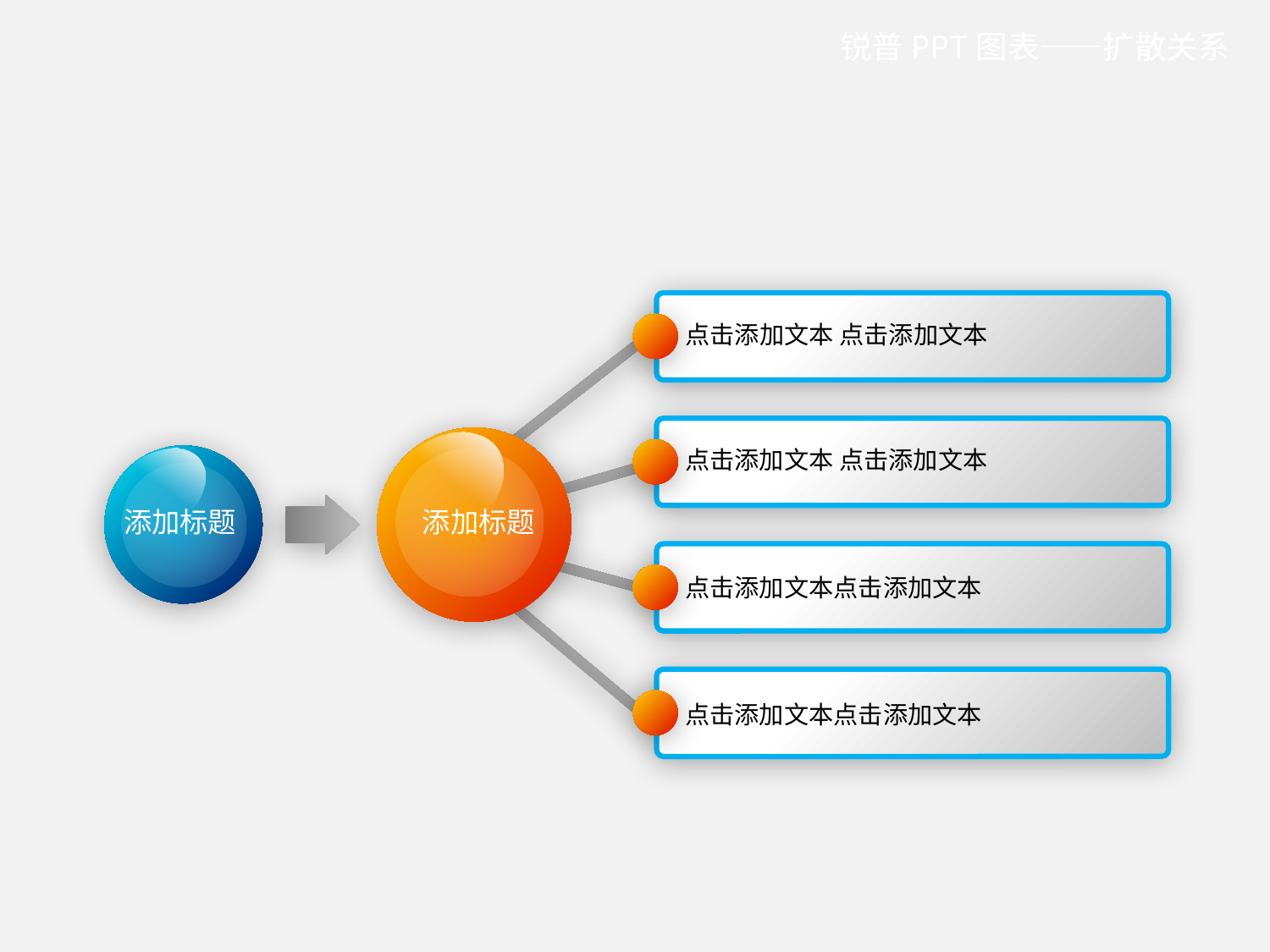

锐普PPT图表——扩散关系

点击添加文本 点击添加文本

添加标题
点击添加文本 点击添加文本

添加标题

点击添加文本点击添加文本

点击添加文本点击添加文本